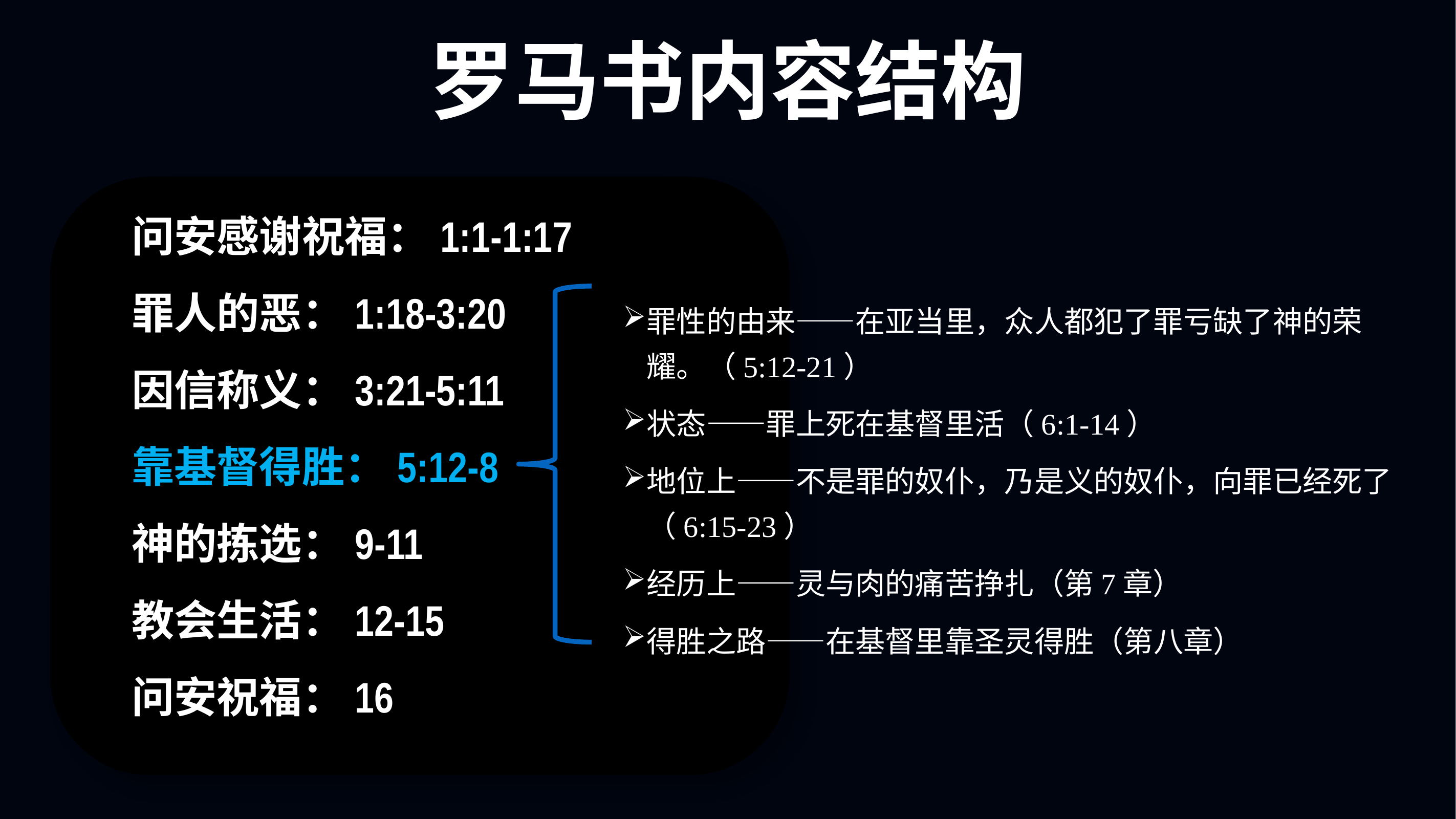

罗马书内容结构

问安感谢祝福：1:1-1:17
罪人的恶：1:18-3:20
因信称义：3:21-5:11
靠基督得胜：5:12-8
神的拣选：9-11
教会生活：12-15
问安祝福：16

罪性的由来——在亚当里，众人都犯了罪亏缺了神的荣耀。（5:12-21）
状态——罪上死在基督里活（6:1-14）
地位上——不是罪的奴仆，乃是义的奴仆，向罪已经死了（6:15-23）
经历上——灵与肉的痛苦挣扎（第7章）
得胜之路——在基督里靠圣灵得胜（第八章）